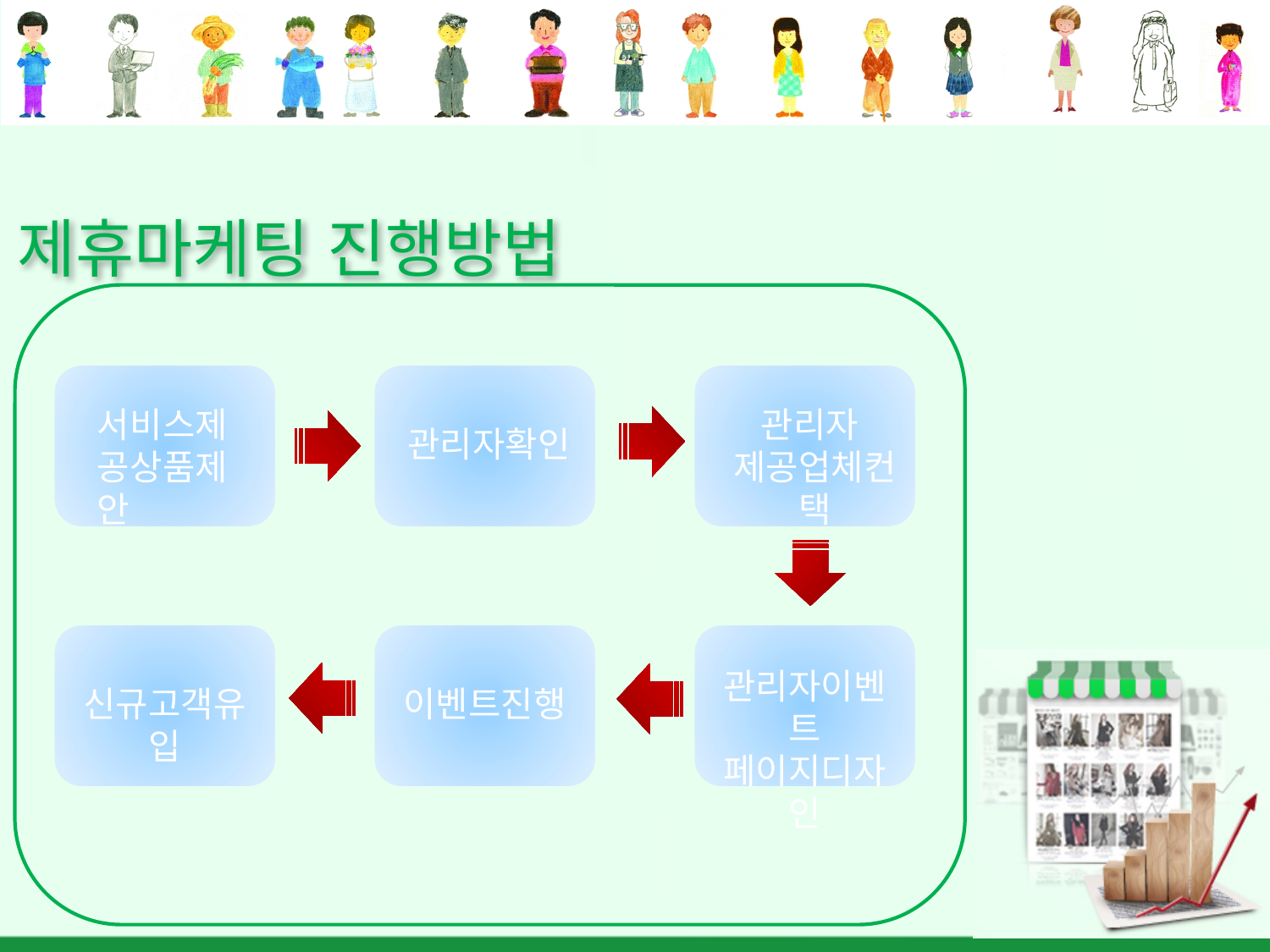

# 제휴마케팅 진행방법

서비스제공상품제안
관리자
제공업체컨택

관리자확인

관리자이벤트
페이지디자인

신규고객유입
이벤트진행